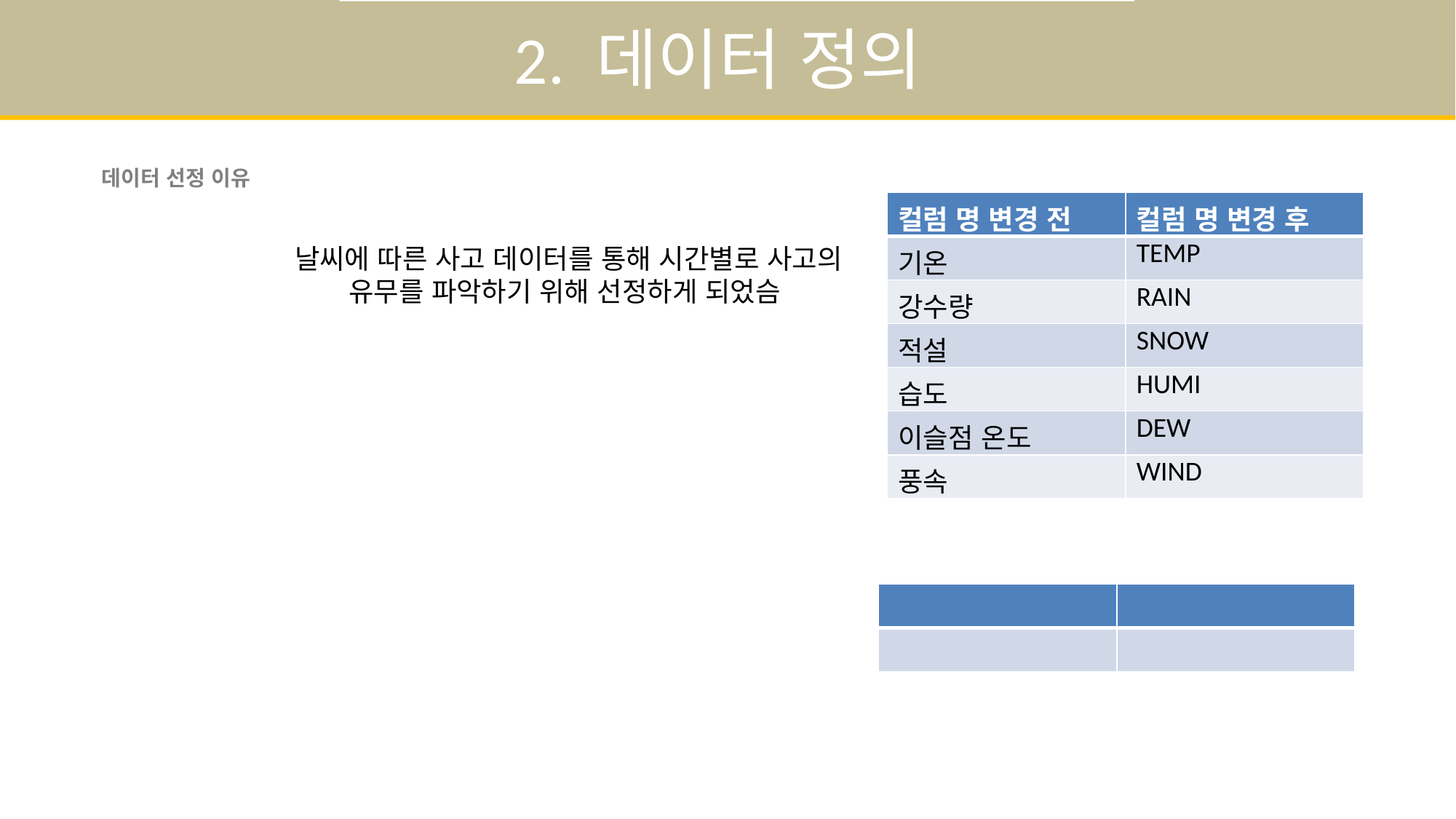

2. 데이터 정의

데이터 선정 이유
| 컬럼 명 변경 전 | 컬럼 명 변경 후 |
| --- | --- |
| 기온 | TEMP |
| 강수량 | RAIN |
| 적설 | SNOW |
| 습도 | HUMI |
| 이슬점 온도 | DEW |
| 풍속 | WIND |
날씨에 따른 사고 데이터를 통해 시간별로 사고의 유무를 파악하기 위해 선정하게 되었슴

|  |  |
| --- | --- |
|  |  |